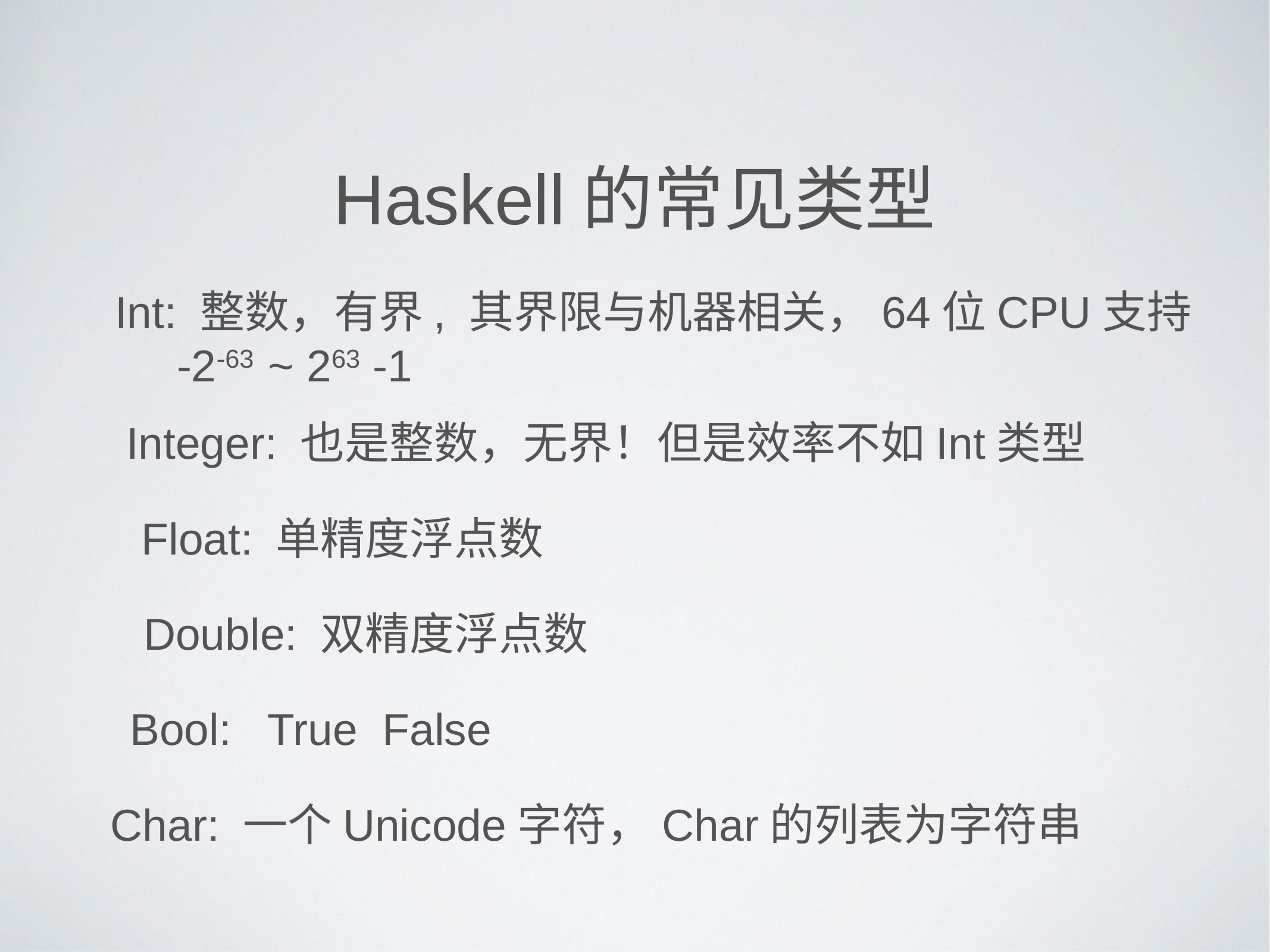

Haskell的常见类型
Int: 整数，有界, 其界限与机器相关，64位CPU支持
     -2-63  ~ 263 -1
Integer: 也是整数，无界！但是效率不如Int类型
Float: 单精度浮点数
Double: 双精度浮点数
Bool:   True  False
Char: 一个Unicode字符，Char的列表为字符串